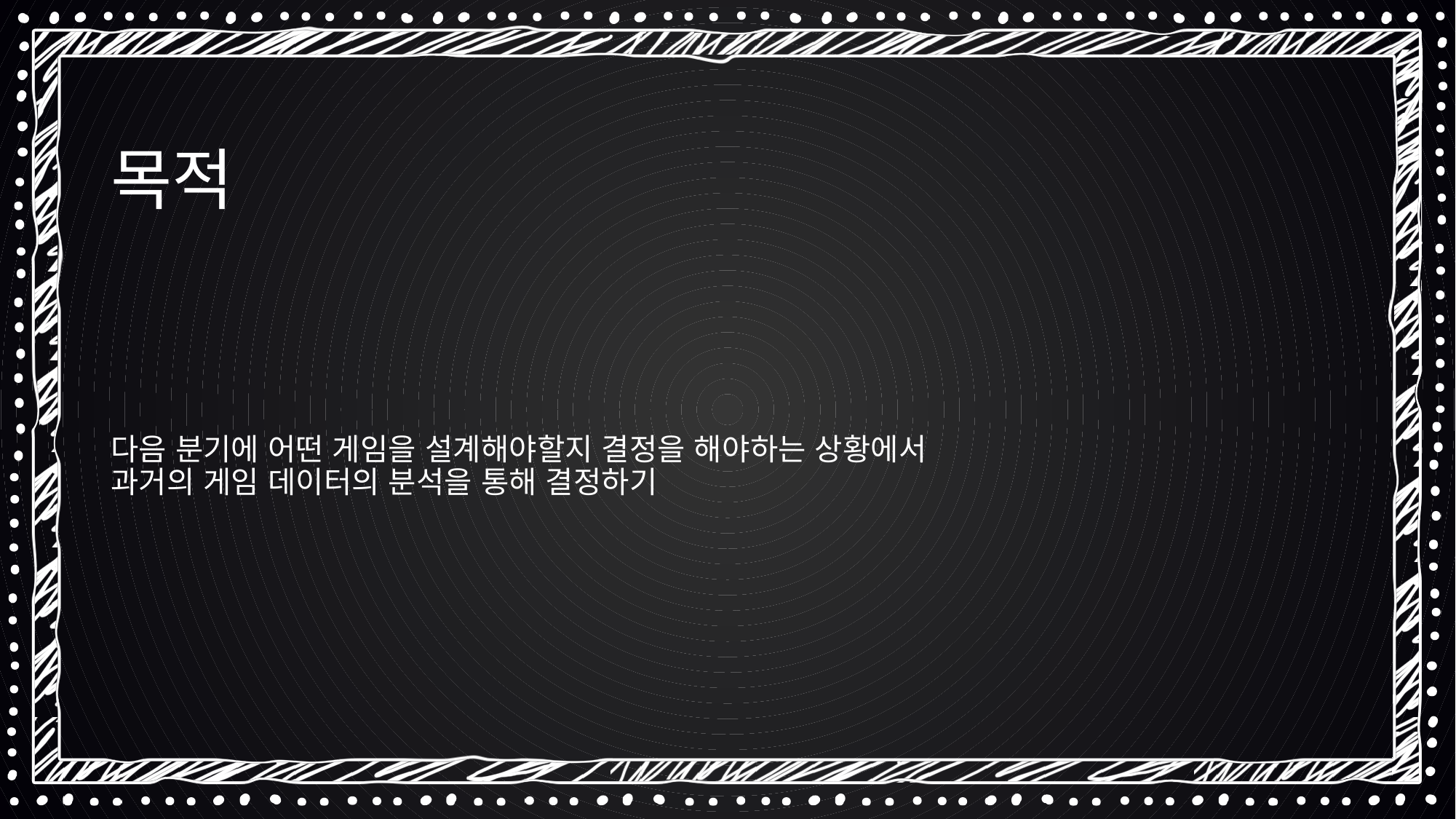

# 목적 다음 분기에 어떤 게임을 설계해야할지 결정을 해야하는 상황에서 과거의 게임 데이터의 분석을 통해 결정하기